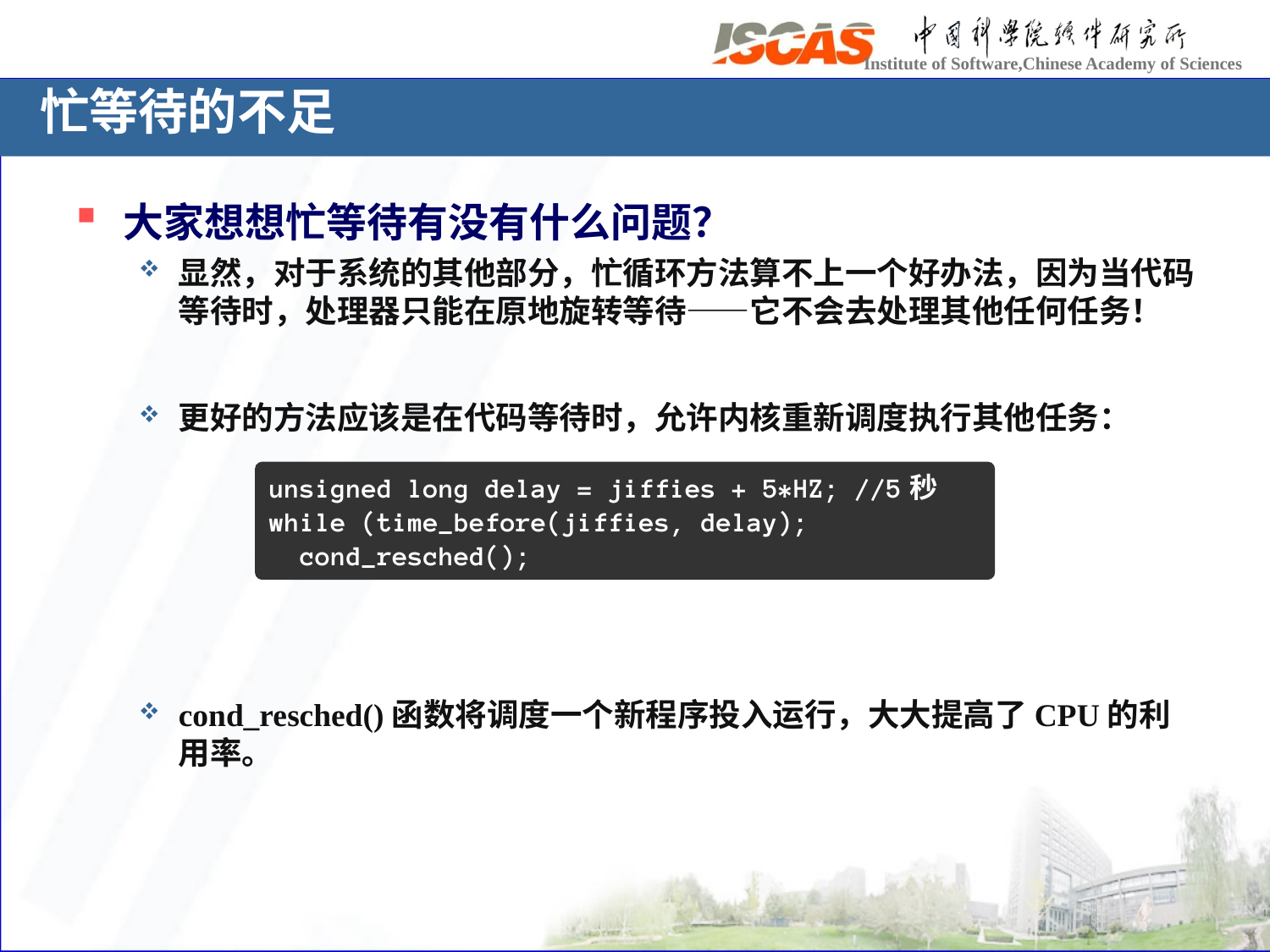

# 忙等待的不足
大家想想忙等待有没有什么问题？
显然，对于系统的其他部分，忙循环方法算不上一个好办法，因为当代码等待时，处理器只能在原地旋转等待——它不会去处理其他任何任务！

更好的方法应该是在代码等待时，允许内核重新调度执行其他任务：

cond_resched()函数将调度一个新程序投入运行，大大提高了CPU的利用率。

unsigned long delay = jiffies + 5*HZ; //5秒
while (time_before(jiffies, delay);
  cond_resched();